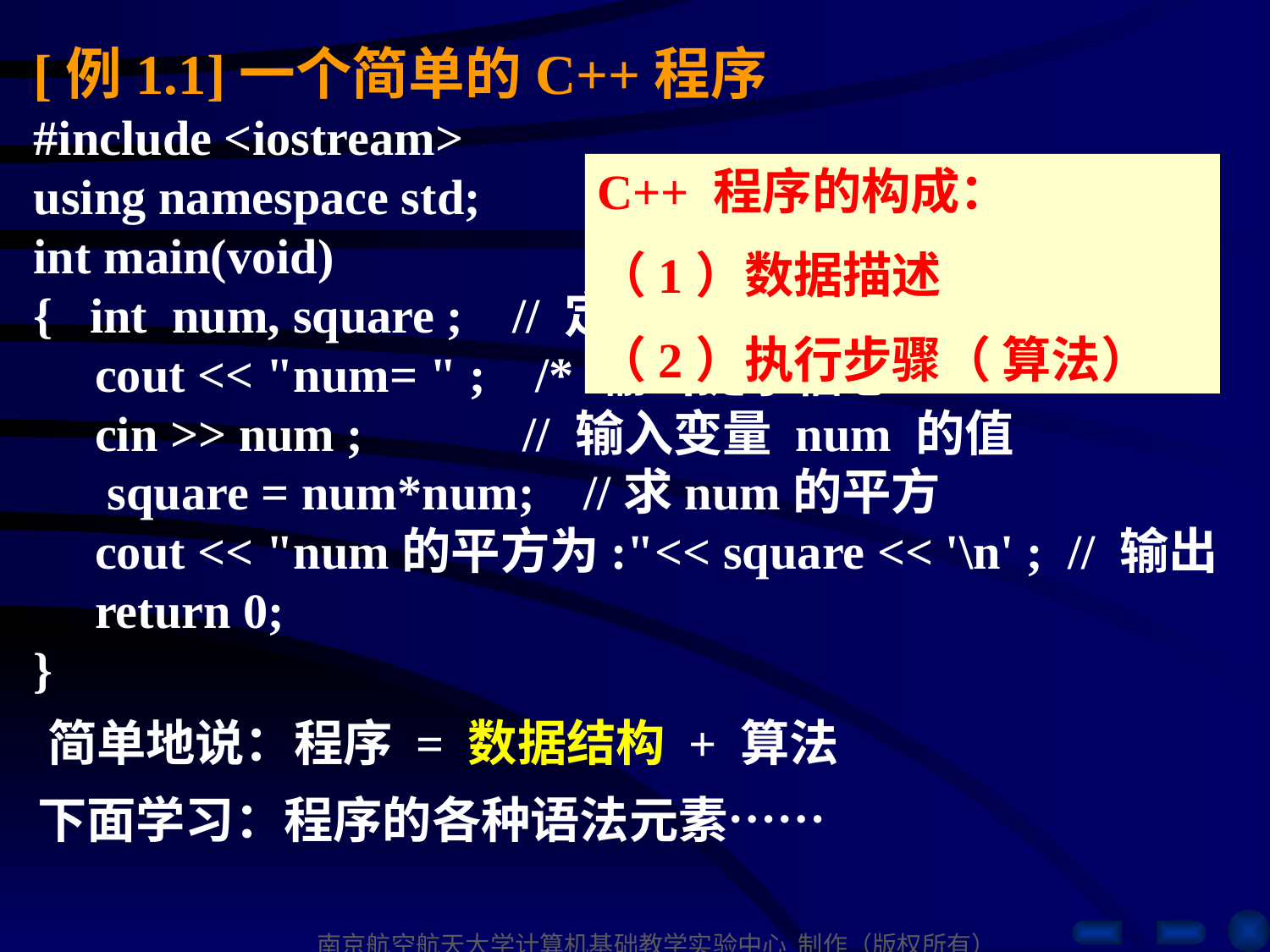

[例1.1]一个简单的C++程序
#include <iostream>
using namespace std;
int main(void)
{   int  num, square ;    // 定义变量 num、square
     cout << "num= " ;    /* 输出提示信息  */
     cin >> num ;             // 输入变量 num 的值
      square = num*num;    //求num的平方
     cout << "num的平方为:"<< square << '\n' ;  // 输出
     return 0;
}
C++ 程序的构成：
（1）数据描述
（2）执行步骤（ 算法）
简单地说：程序 = 数据结构 + 算法
下面学习：程序的各种语法元素……